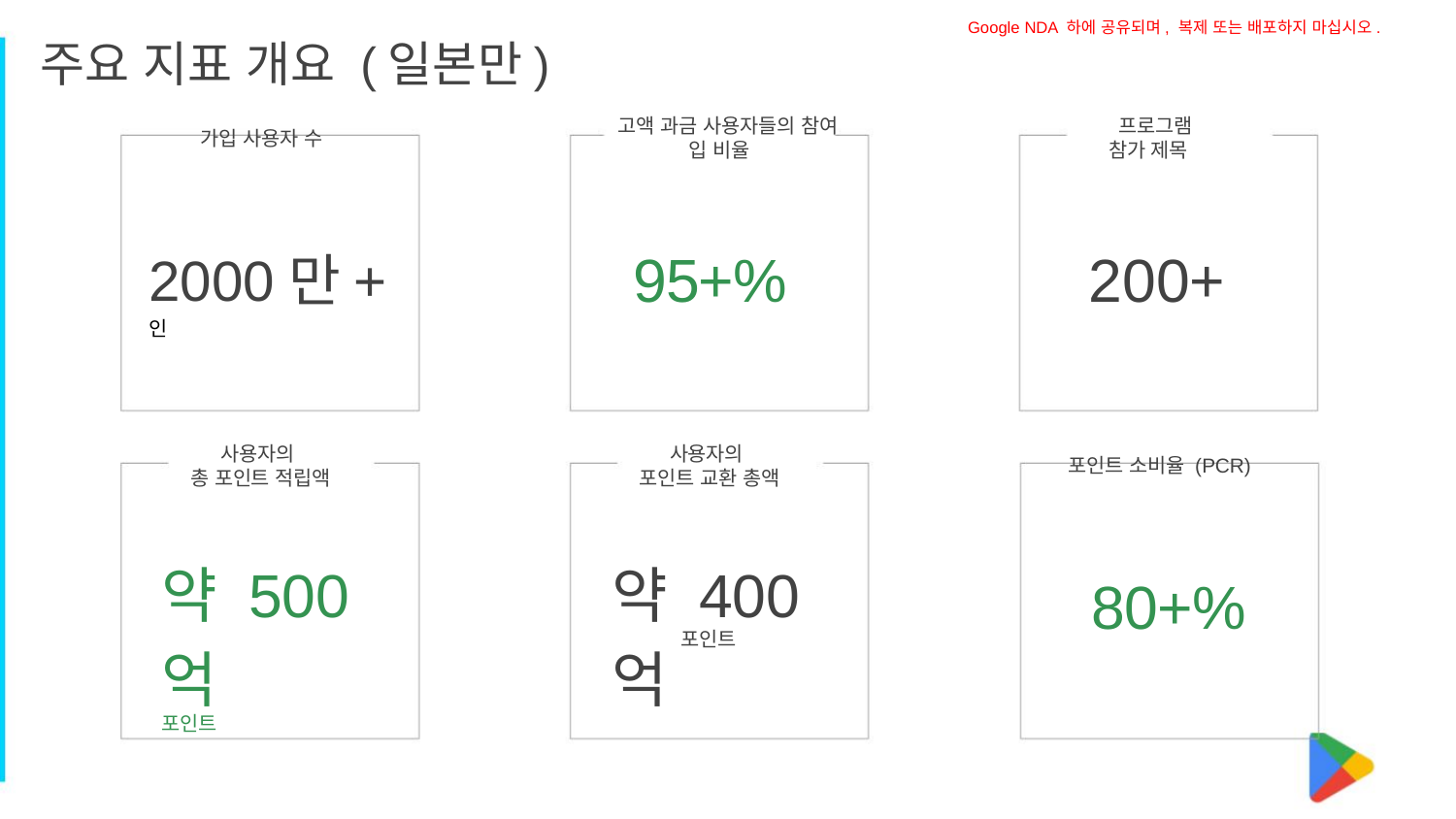

Google NDA 하에 공유되며, 복제 또는 배포하지 마십시오.
주요 지표 개요 (일본만)
프로그램
참가 제목
고액 과금 사용자들의 참여
가입 사용자 수
입 비율
95+%
200+
2000만+
인
사용자의
총 포인트 적립액
사용자의
포인트 교환 총액
포인트 소비율 (PCR)
약 400억
약 500억
포인트
80+%
포인트